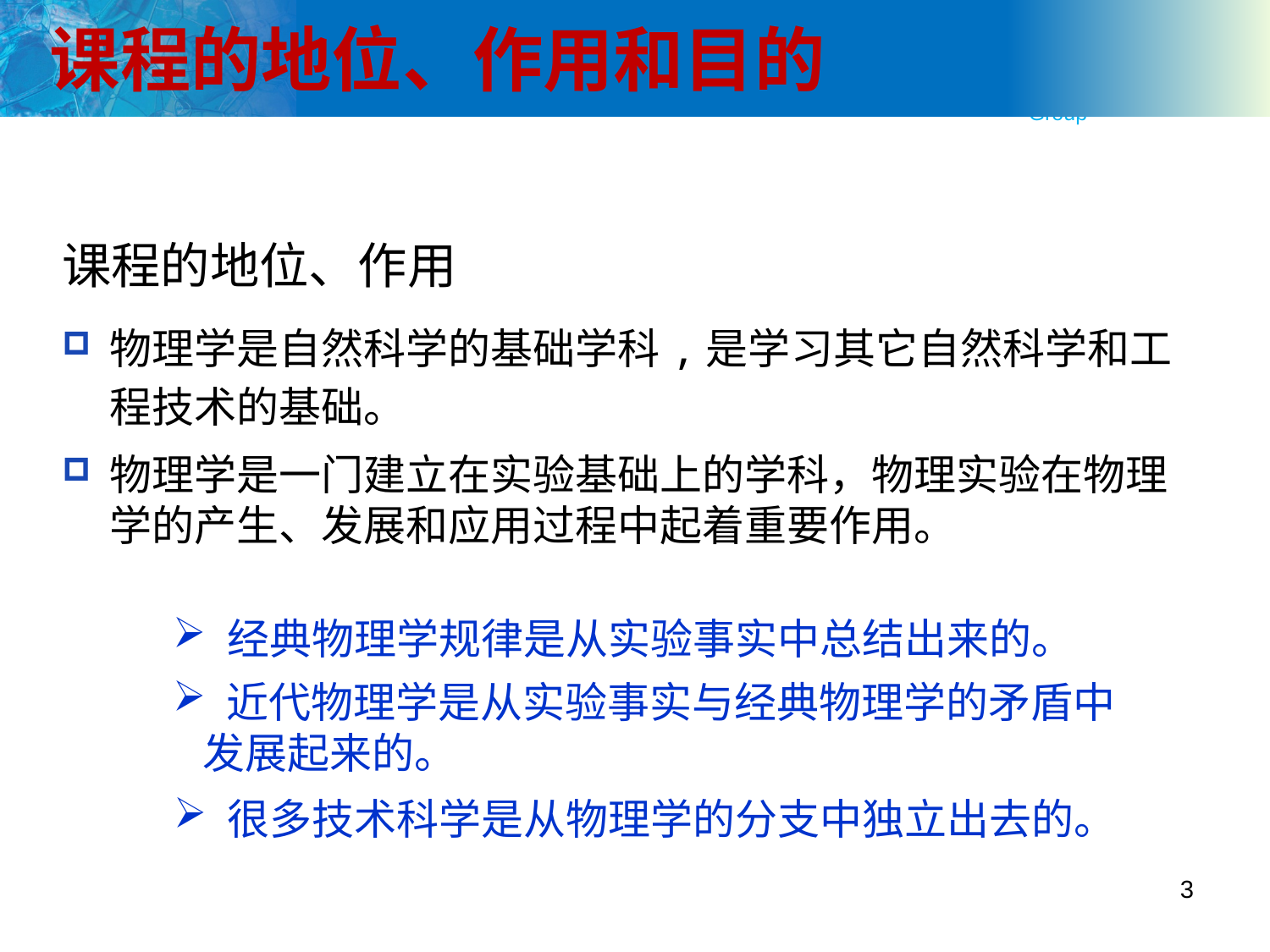

课程的地位、作用和目的
课程的地位、作用
物理学是自然科学的基础学科,是学习其它自然科学和工程技术的基础。
物理学是一门建立在实验基础上的学科，物理实验在物理学的产生、发展和应用过程中起着重要作用。
 经典物理学规律是从实验事实中总结出来的。
 近代物理学是从实验事实与经典物理学的矛盾中发展起来的。
 很多技术科学是从物理学的分支中独立出去的。
3